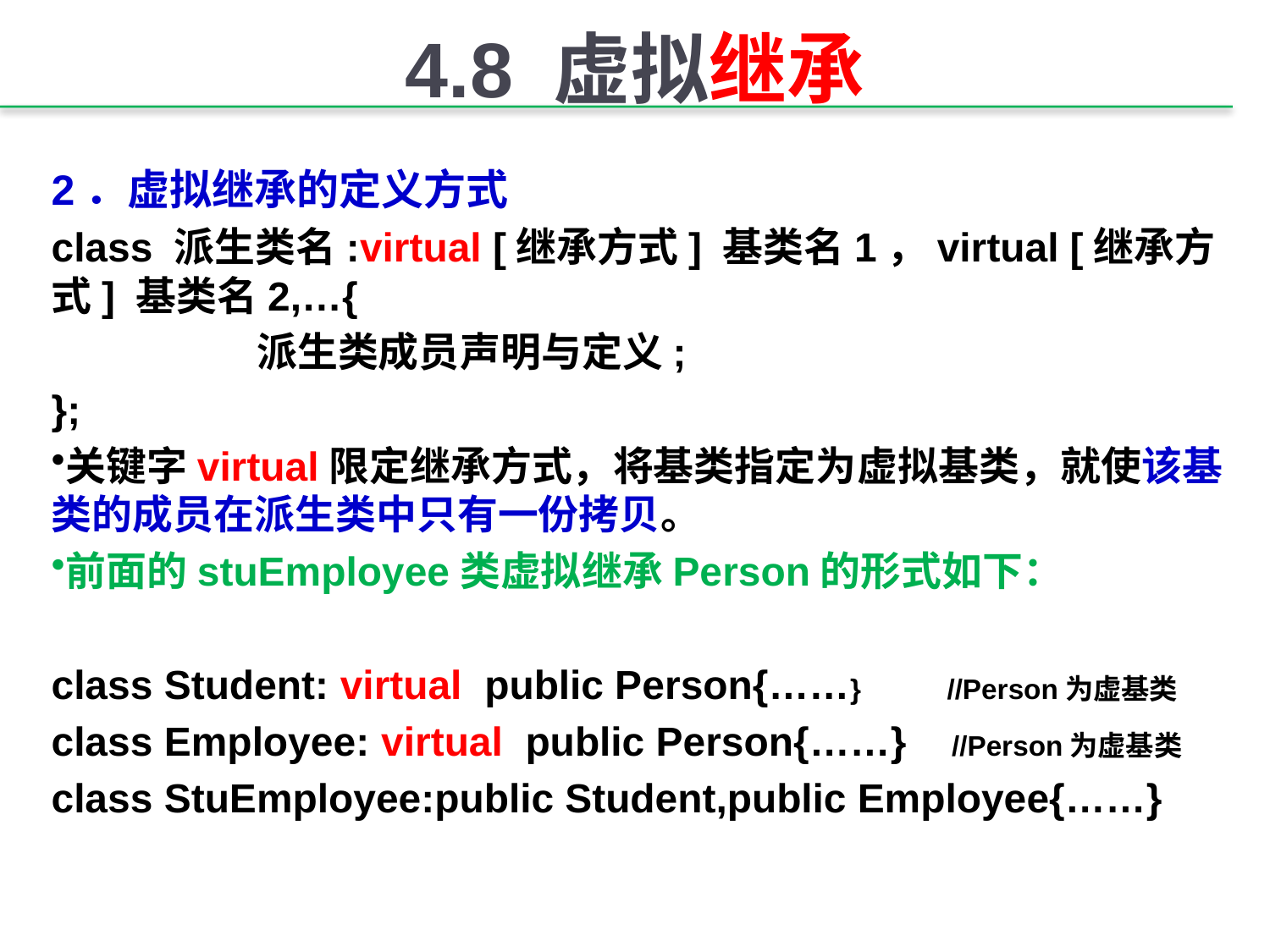

# 4.8 虚拟继承
2．虚拟继承的定义方式
class 派生类名:virtual [继承方式] 基类名1，virtual [继承方式] 基类名2,…{
                     派生类成员声明与定义;
};
关键字virtual限定继承方式，将基类指定为虚拟基类，就使该基类的成员在派生类中只有一份拷贝。
前面的stuEmployee类虚拟继承Person的形式如下：

class Student: virtual  public Person{……}           //Person为虚基类
class Employee: virtual  public Person{……}    //Person为虚基类
class StuEmployee:public Student,public Employee{……}